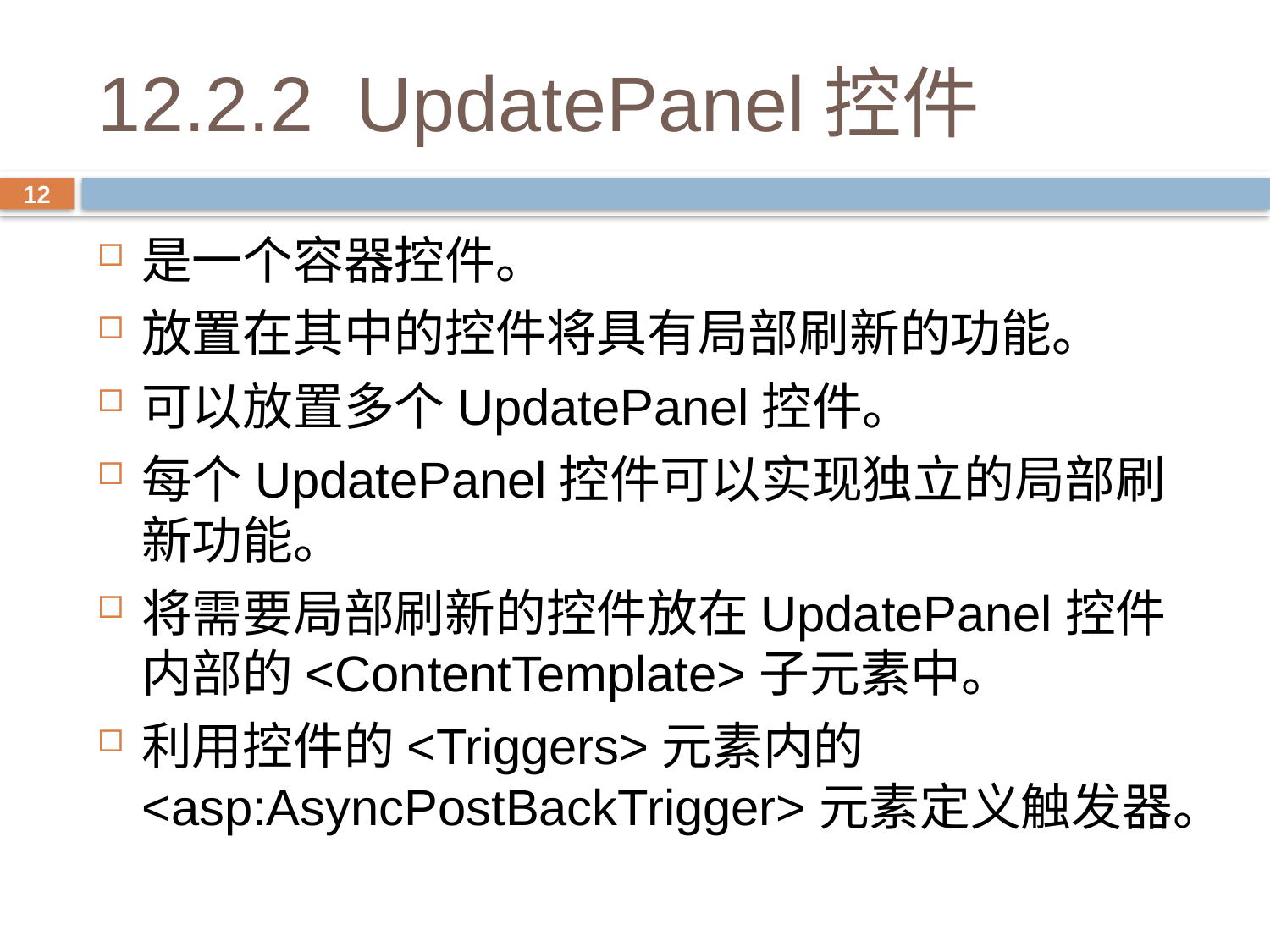

# 12.2.2  UpdatePanel控件
12
是一个容器控件。
放置在其中的控件将具有局部刷新的功能。
可以放置多个UpdatePanel控件。
每个UpdatePanel控件可以实现独立的局部刷新功能。
将需要局部刷新的控件放在UpdatePanel控件内部的<ContentTemplate>子元素中。
利用控件的<Triggers>元素内的<asp:AsyncPostBackTrigger>元素定义触发器。